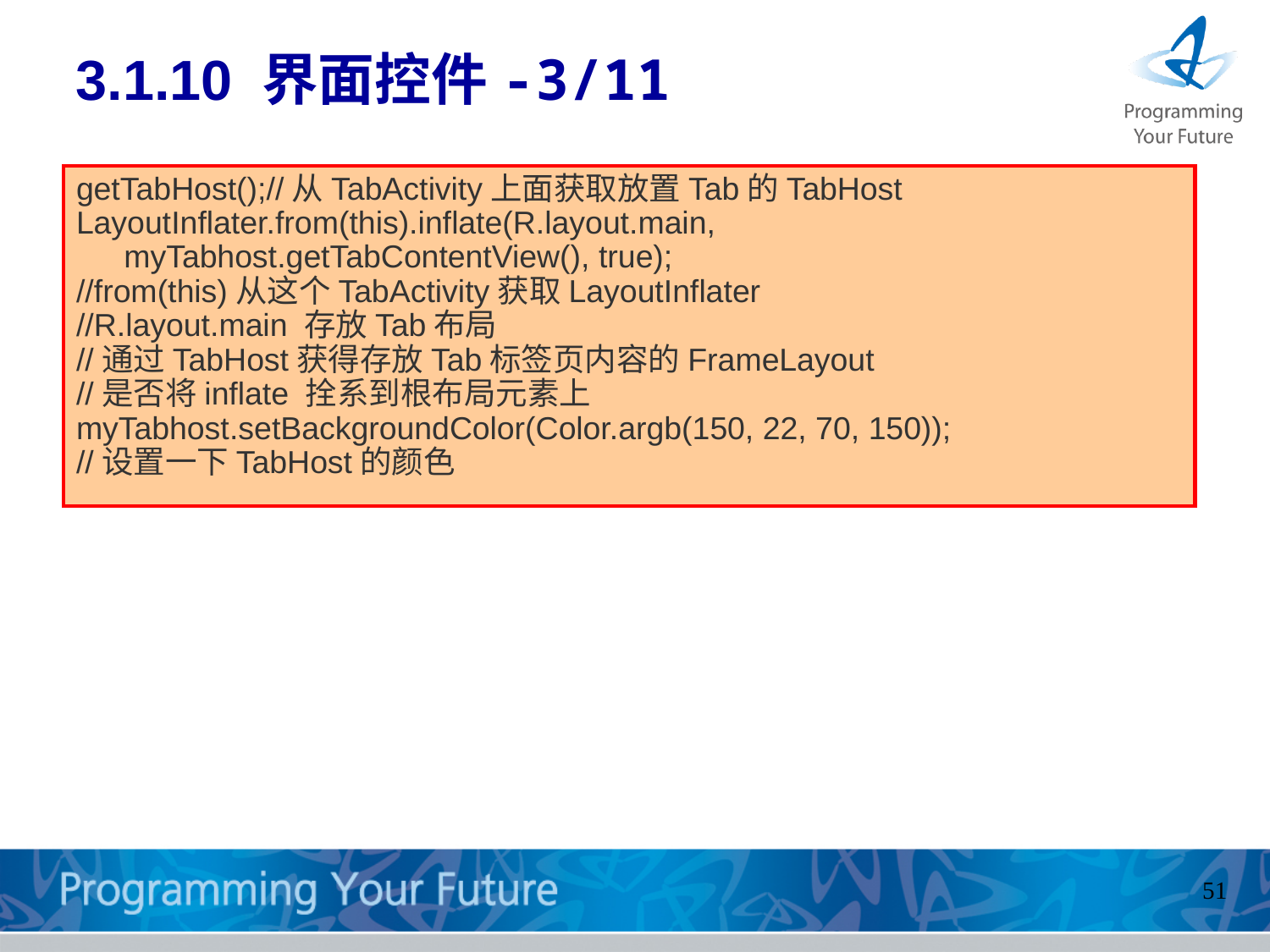

3.1.10 界面控件-3/11
getTabHost();//从TabActivity上面获取放置Tab的TabHost
LayoutInflater.from(this).inflate(R.layout.main, myTabhost.getTabContentView(), true);
//from(this)从这个TabActivity获取LayoutInflater
//R.layout.main 存放Tab布局
//通过TabHost获得存放Tab标签页内容的FrameLayout
//是否将inflate 拴系到根布局元素上
myTabhost.setBackgroundColor(Color.argb(150, 22, 70, 150));
//设置一下TabHost的颜色